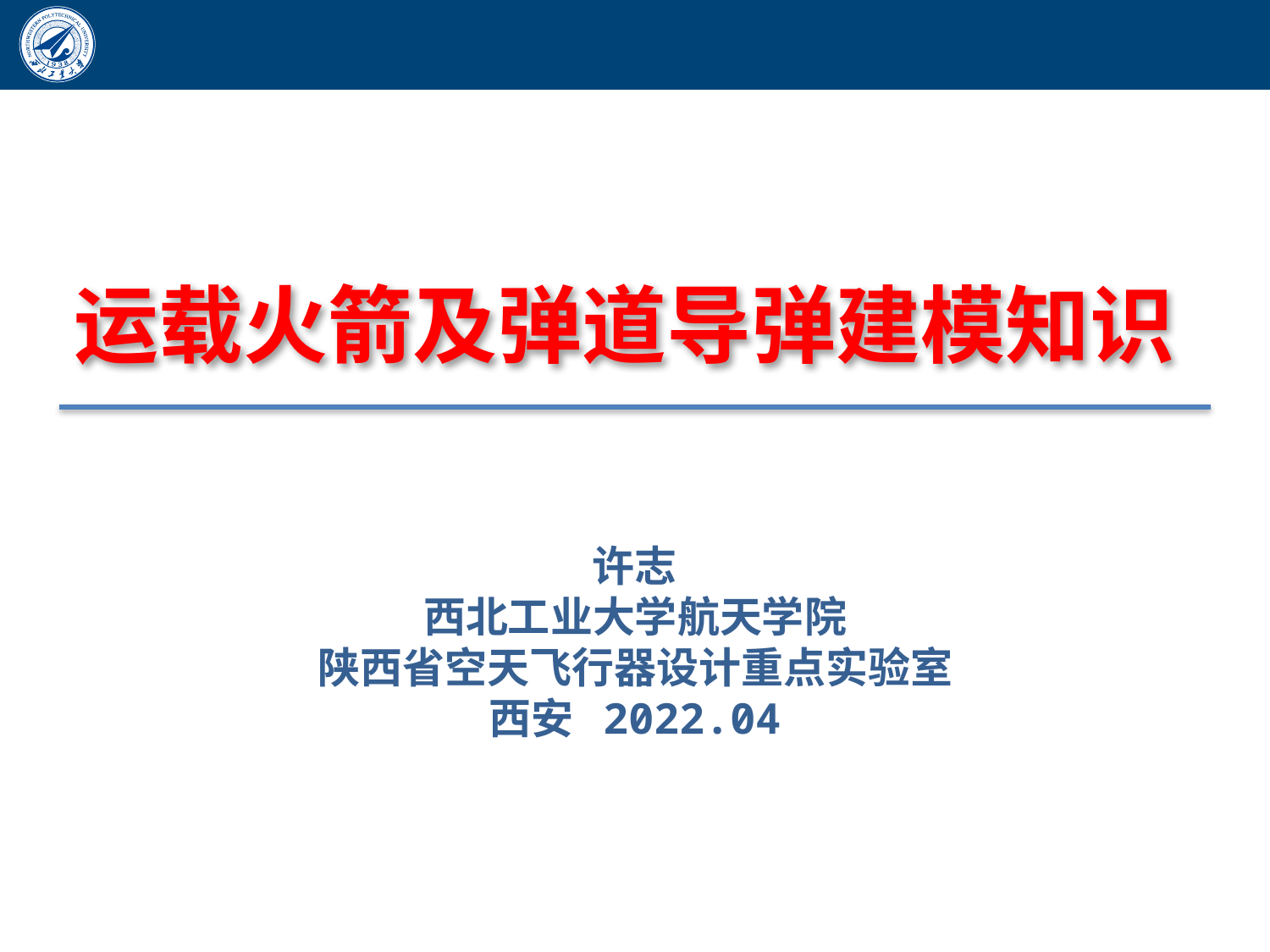

# 运载火箭及弹道导弹建模知识
许志
西北工业大学航天学院
陕西省空天飞行器设计重点实验室
西安  2022.04